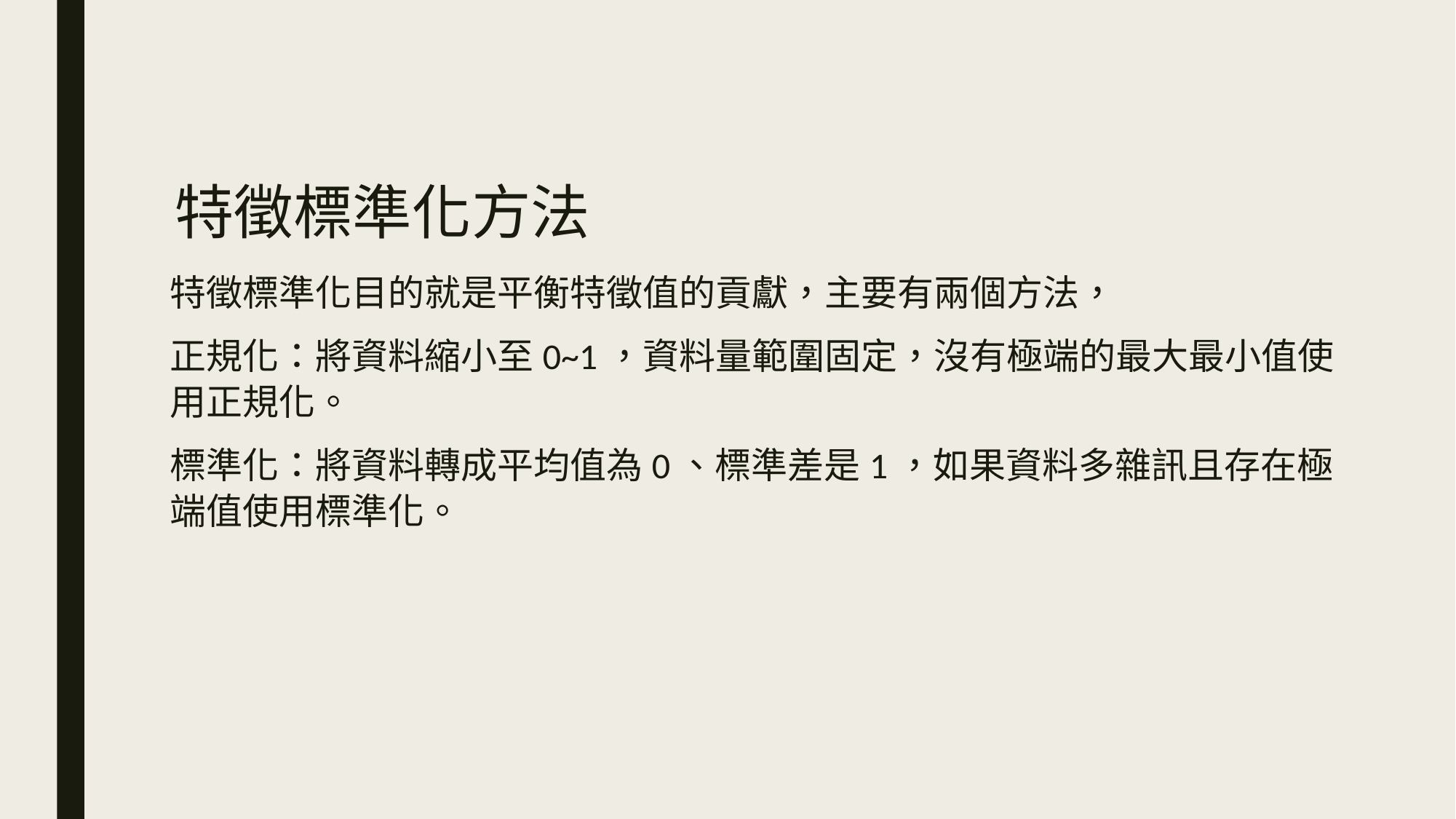

特徵標準化方法
特徵標準化目的就是平衡特徵值的貢獻，主要有兩個方法，
正規化：將資料縮小至0~1，資料量範圍固定，沒有極端的最大最小值使用正規化。
標準化：將資料轉成平均值為0、標準差是1，如果資料多雜訊且存在極端值使用標準化。